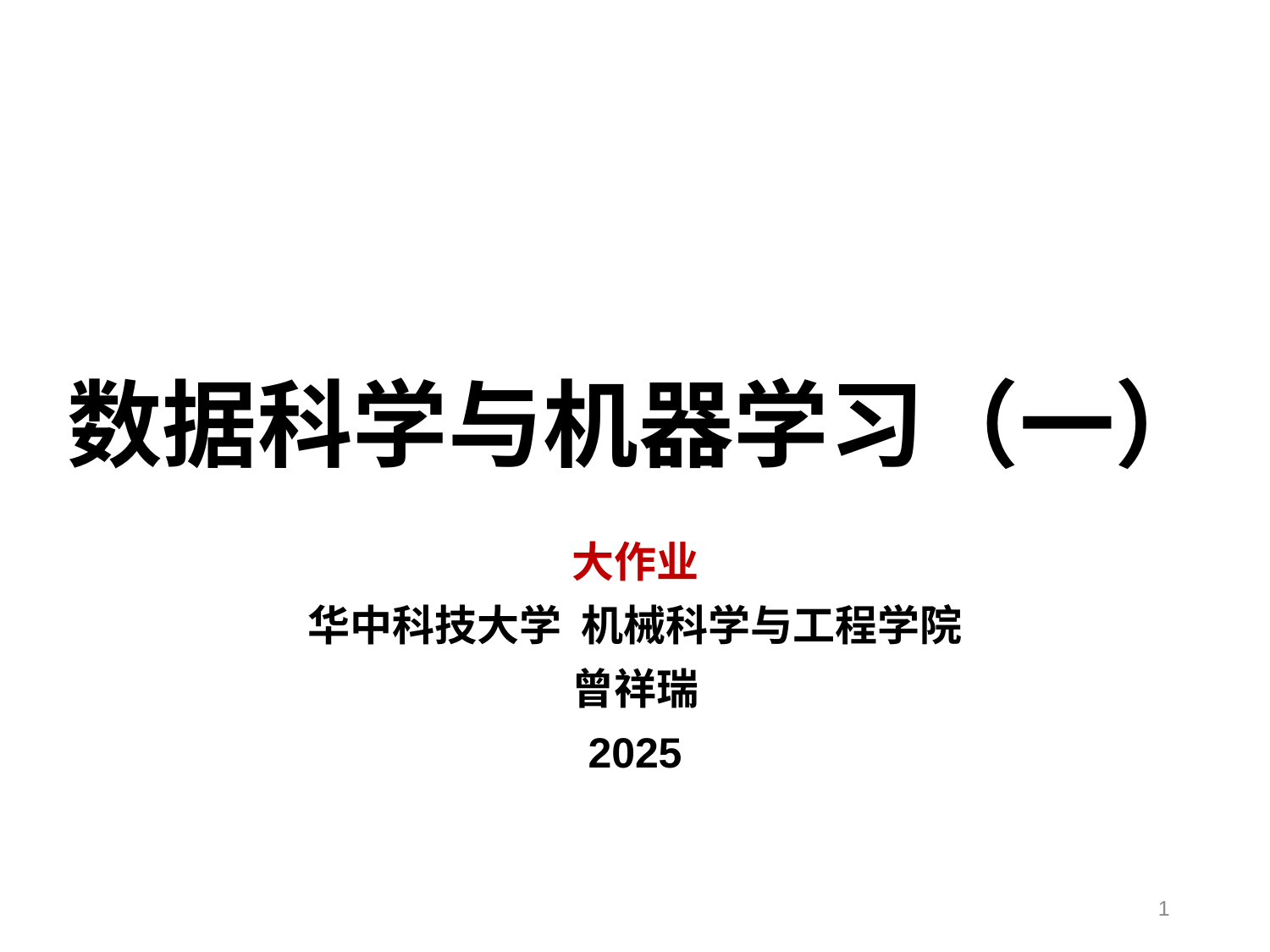

# 数据科学与机器学习（一）
大作业
华中科技大学  机械科学与工程学院
曾祥瑞
2025
1